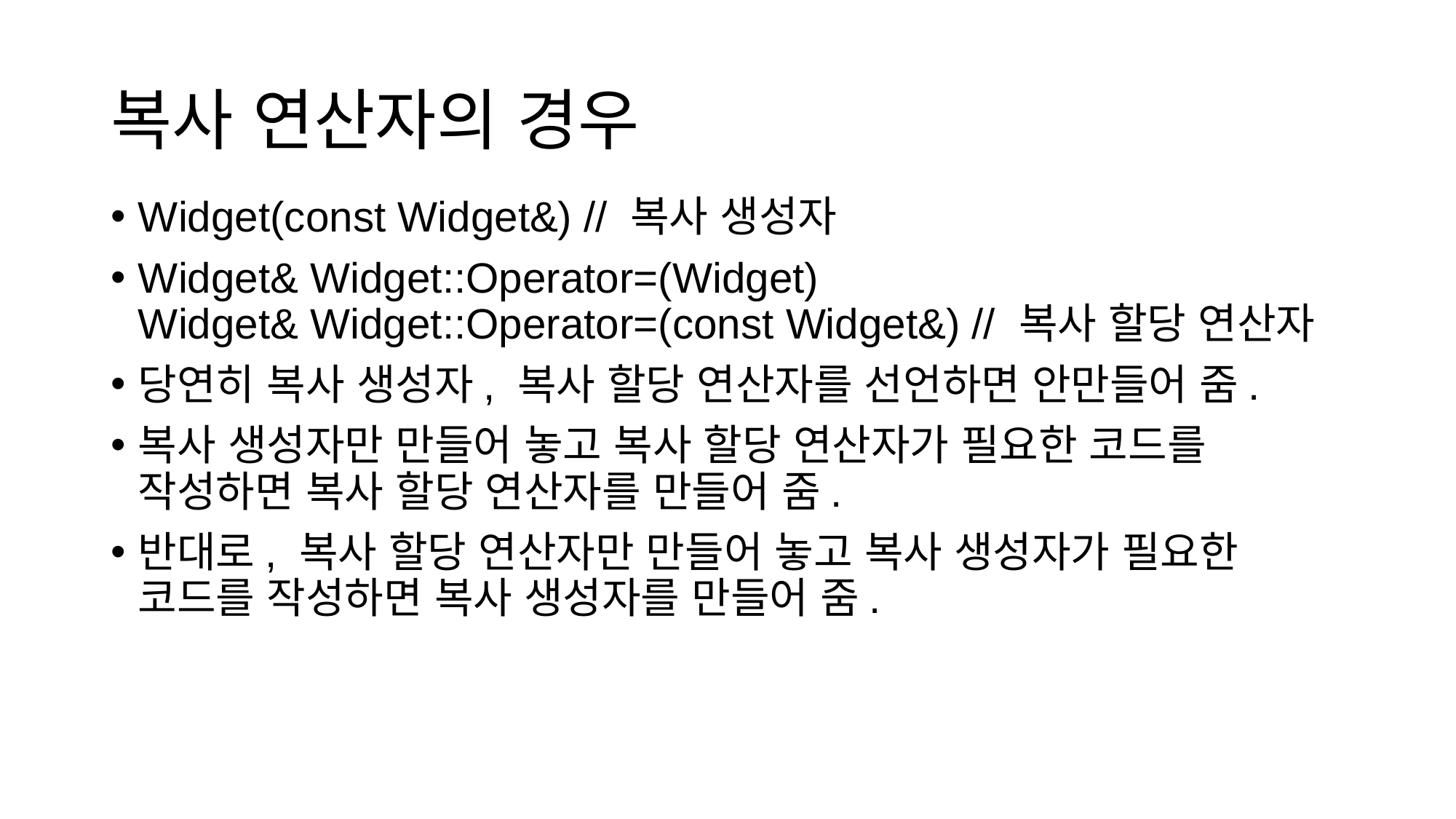

# 복사 연산자의 경우
Widget(const Widget&) // 복사 생성자
Widget& Widget::Operator=(Widget)
Widget& Widget::Operator=(const Widget&) // 복사 할당 연산자
당연히 복사 생성자, 복사 할당 연산자를 선언하면 안만들어 줌.
복사 생성자만 만들어 놓고 복사 할당 연산자가 필요한 코드를 작성하면 복사 할당 연산자를 만들어 줌.
반대로, 복사 할당 연산자만 만들어 놓고 복사 생성자가 필요한 코드를 작성하면 복사 생성자를 만들어 줌.